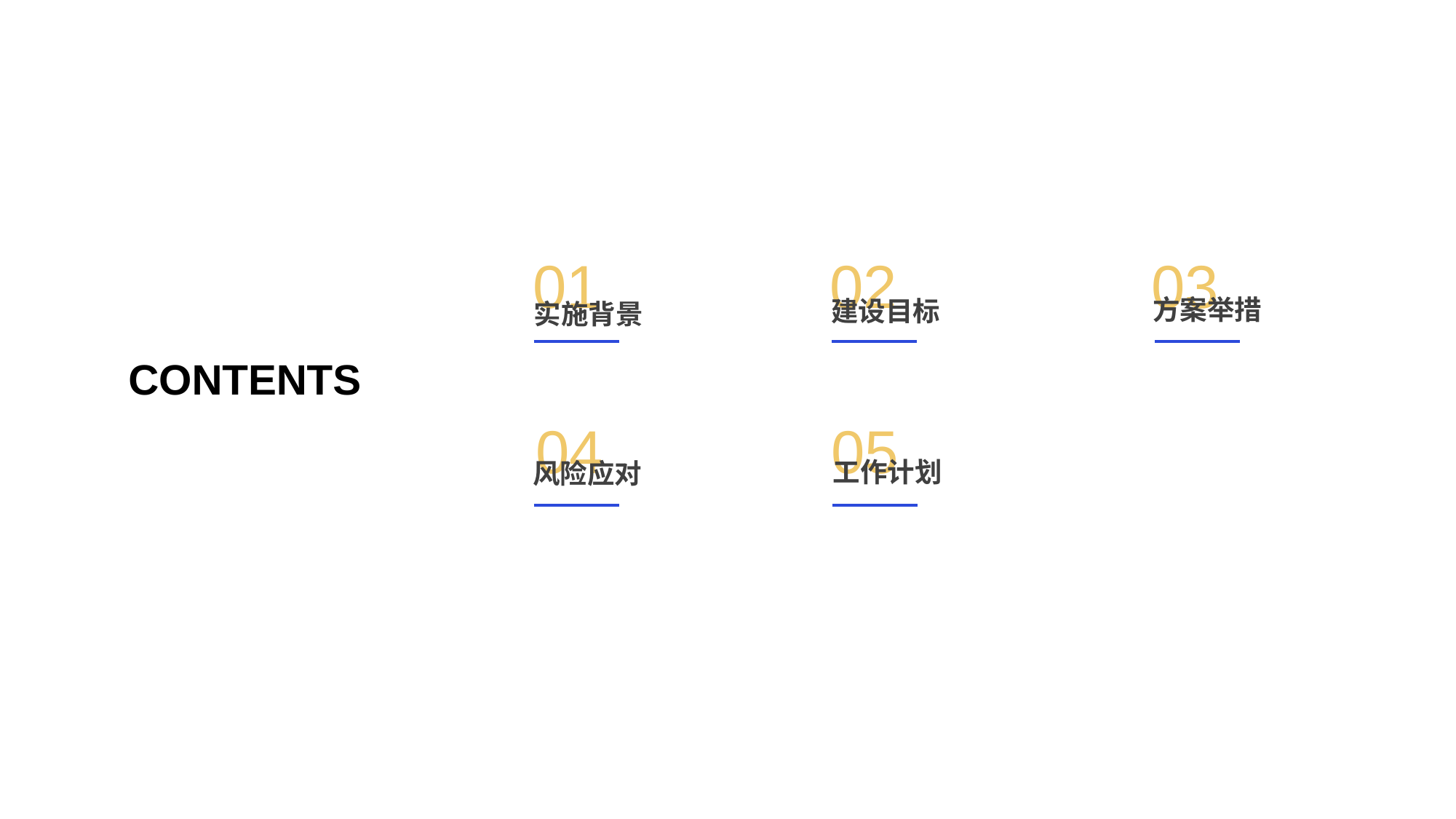

01
02
03
方案举措
建设目标
实施背景
CONTENTS
04
05
目录
工作计划
风险应对